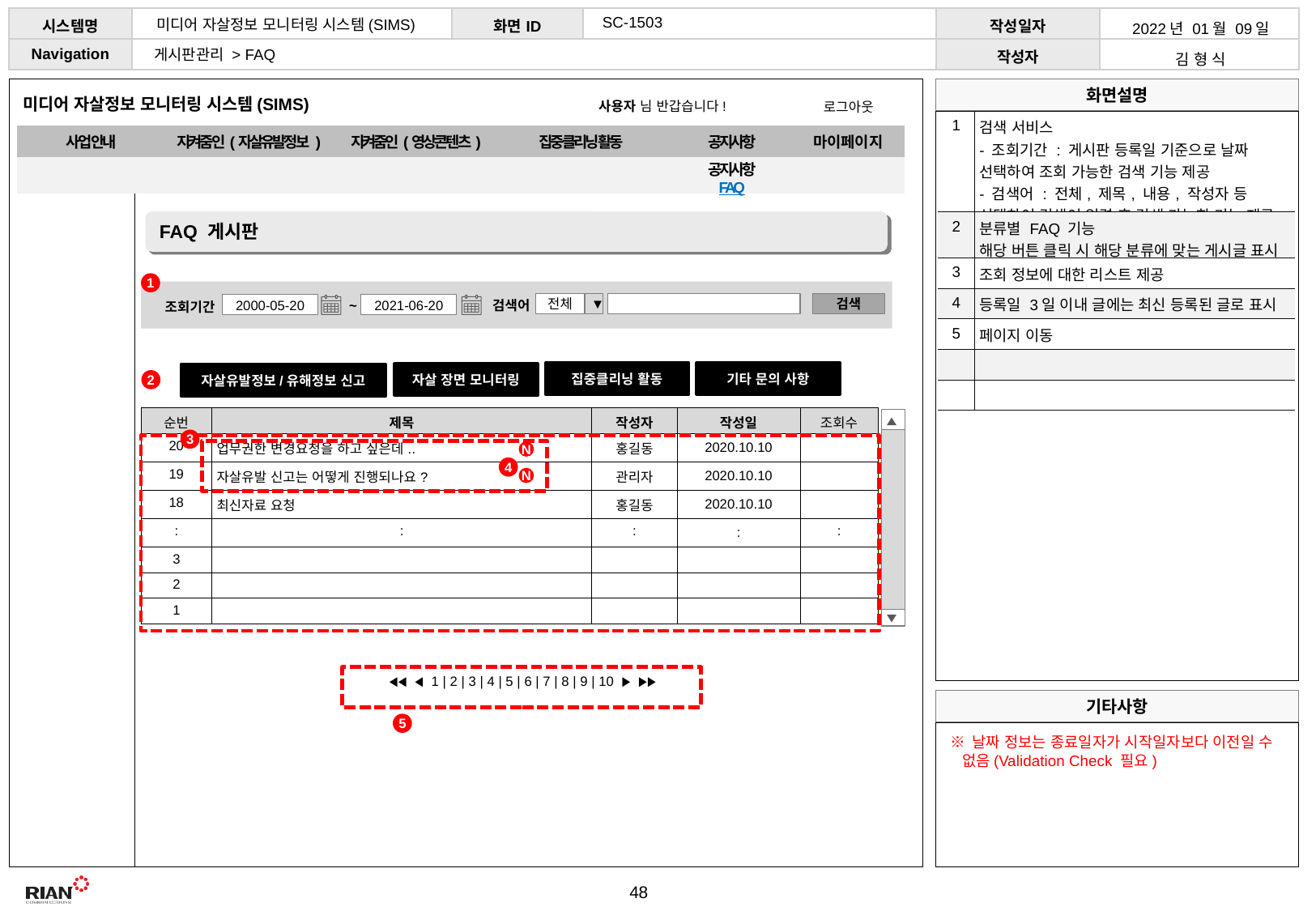

SC-1503
미디어 자살정보 모니터링 시스템(SIMS)
| 2022년 01월 09일 |
| --- |
| 김 형 식 |
게시판관리 > FAQ
미디어 자살정보 모니터링 시스템(SIMS)
사용자 님 반갑습니다!
로그아웃
| 1 | 검색 서비스 - 조회기간 : 게시판 등록일 기준으로 날짜 선택하여 조회 가능한 검색 기능 제공 - 검색어 : 전체, 제목, 내용, 작성자 등 선택하여 검색어 입력 후 검색 가능한 기능 제공 |
| --- | --- |
| 2 | 분류별 FAQ 기능 해당 버튼 클릭 시 해당 분류에 맞는 게시글 표시 |
| 3 | 조회 정보에 대한 리스트 제공 |
| 4 | 등록일 3일 이내 글에는 최신 등록된 글로 표시 |
| 5 | 페이지 이동 |
|  |  |
|  |  |
| 사업 안내 | 지켜줌인(자살유발정보 ) | 지켜줌인(영상콘텐츠) | 집중클리닝 활동 | 공지사항 | 마이페이지 |
| --- | --- | --- | --- | --- | --- |
|  |  |  |  | 공지사항 FAQ |  |
FAQ 게시판
1

검색어
전체
▼

조회기간
2000-05-20

~
2021-06-20

검색
기타 문의 사항
집중클리닝 활동
자살 장면 모니터링
자살유발정보/유해정보 신고
2
| 순번 | 제목 | 작성자 | 작성일 | 조회수 |
| --- | --- | --- | --- | --- |
| 20 | 업무권한 변경요청을 하고 싶은데.. | 홍길동 | 2020.10.10 |  |
| 19 | 자살유발 신고는 어떻게 진행되나요? | 관리자 | 2020.10.10 |  |
| 18 | 최신자료 요청 | 홍길동 | 2020.10.10 |  |
| : | : | : | : | : |
| 3 |  |  |  |  |
| 2 |  |  |  |  |
| 1 |  |  |  |  |
◀

▶
3

N
4
N
◀◀  ◀  1 | 2 | 3 | 4 | 5 | 6 | 7 | 8 | 9 | 10  ▶  ▶▶

5
※ 날짜 정보는 종료일자가 시작일자보다 이전일 수 없음(Validation Check 필요)